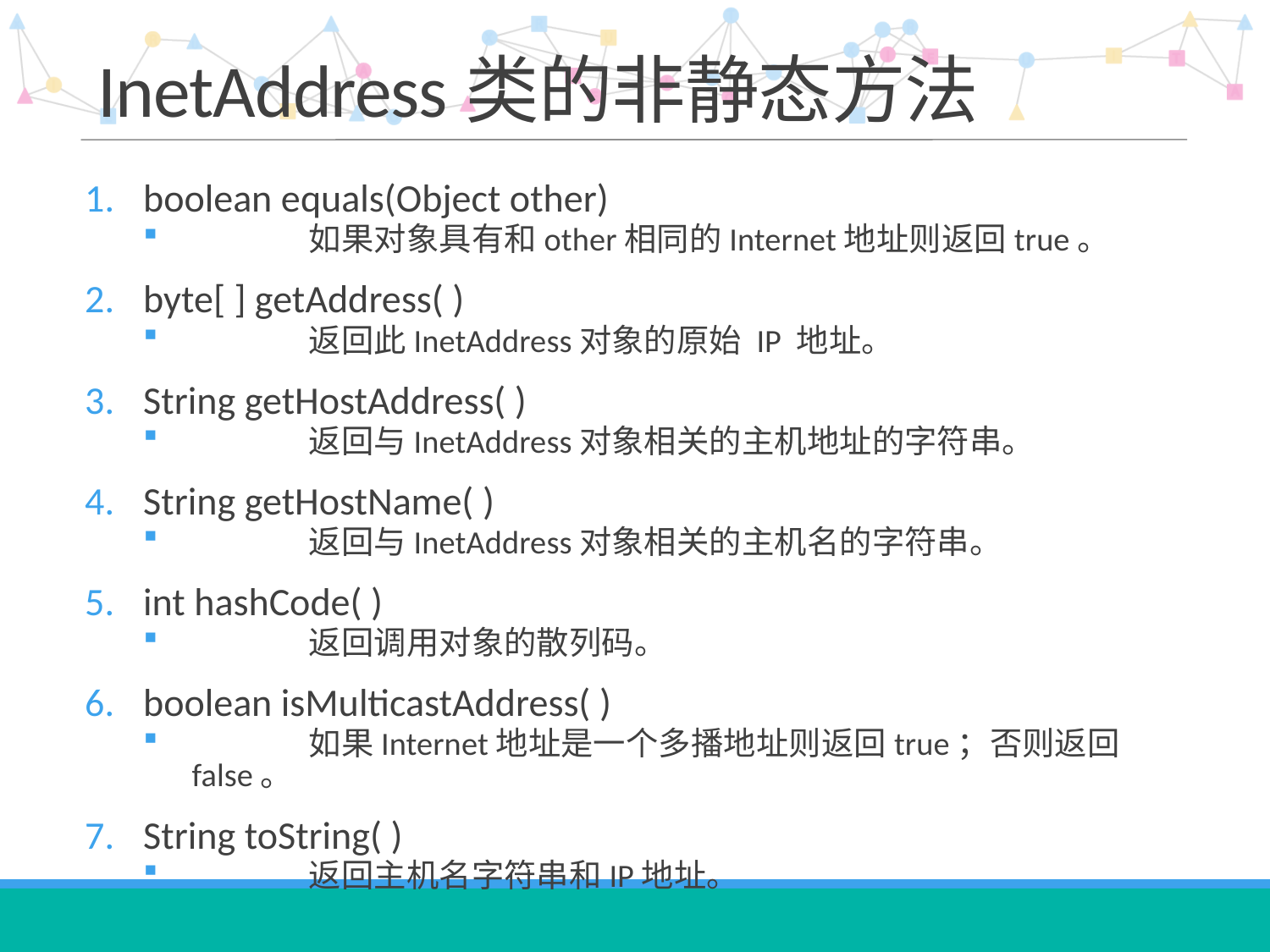

# InetAddress类的非静态方法
boolean equals(Object other)
	如果对象具有和other相同的Internet地址则返回true。
byte[ ] getAddress( )
	返回此InetAddress对象的原始 IP 地址。
String getHostAddress( )
	返回与InetAddress对象相关的主机地址的字符串。
String getHostName( )
	返回与InetAddress对象相关的主机名的字符串。
int hashCode( )
	返回调用对象的散列码。
boolean isMulticastAddress( )
	如果Internet地址是一个多播地址则返回true；否则返回false。
String toString( )
	返回主机名字符串和IP地址。